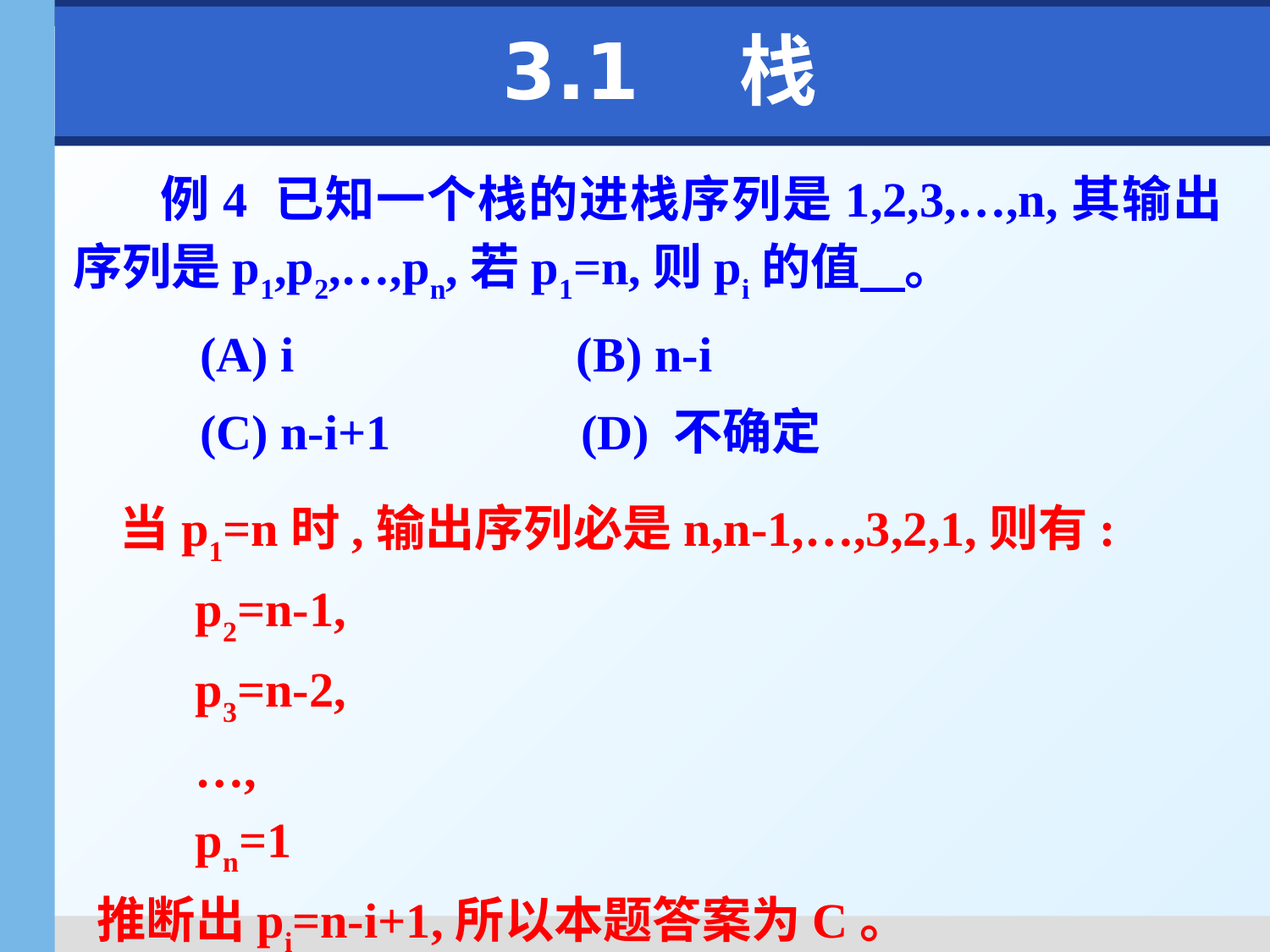

3.1   栈
     例4 已知一个栈的进栈序列是1,2,3,…,n,其输出序列是p1,p2,…,pn,若p1=n,则pi的值    。
	(A) i  		          (B) n-i
	(C) n-i+1  		(D) 不确定
 当p1=n时,输出序列必是n,n-1,…,3,2,1,则有:
        p2=n-1,
        p3=n-2,
        …,
        pn=1
推断出pi=n-i+1,所以本题答案为C。